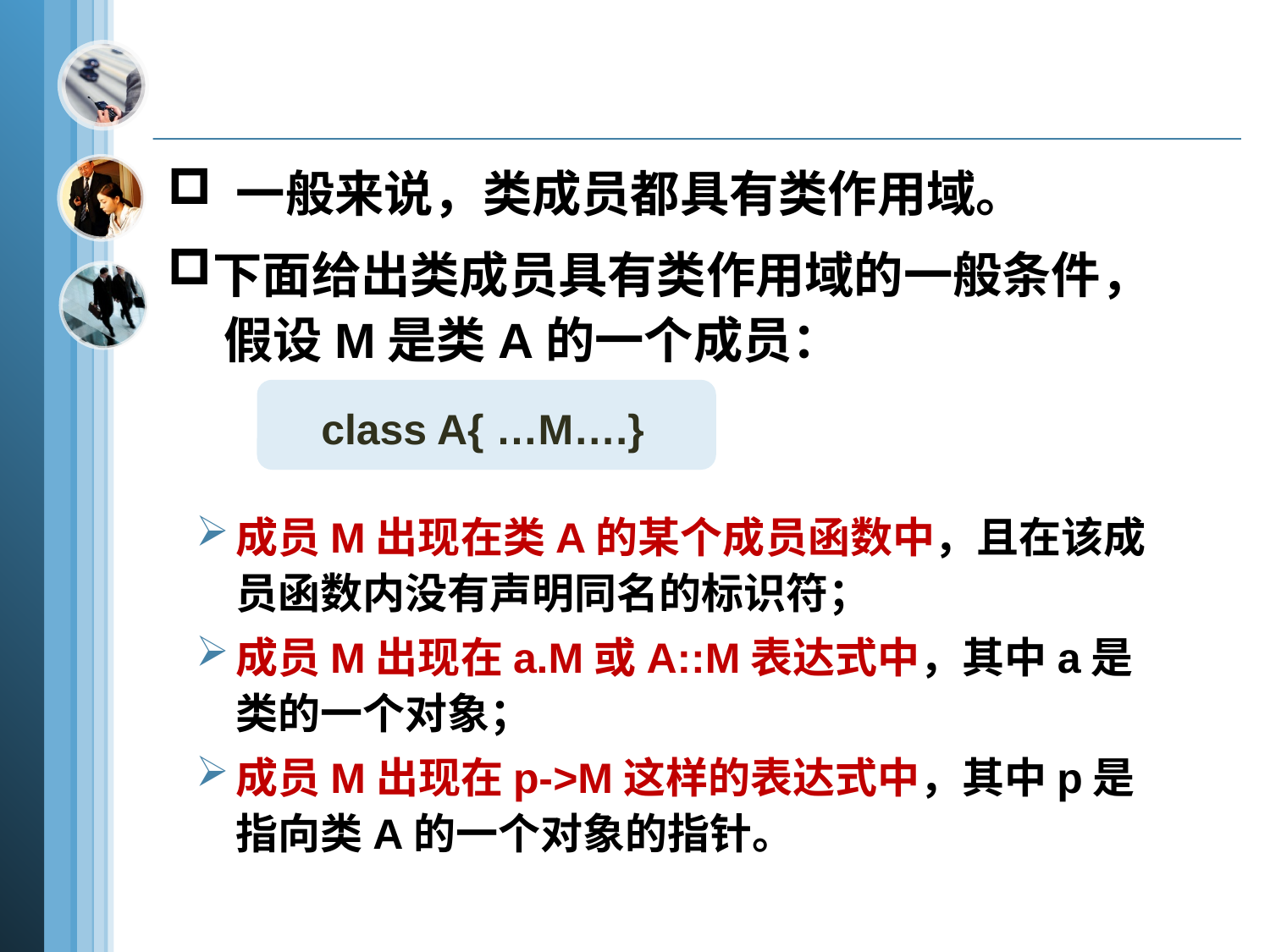

一般来说，类成员都具有类作用域。
下面给出类成员具有类作用域的一般条件，
    假设M是类A的一个成员：
    class A{ …M….}
成员M出现在类A的某个成员函数中，且在该成员函数内没有声明同名的标识符；
成员M出现在a.M或A::M表达式中，其中a是类的一个对象；
成员M出现在p->M这样的表达式中，其中p是指向类A的一个对象的指针。